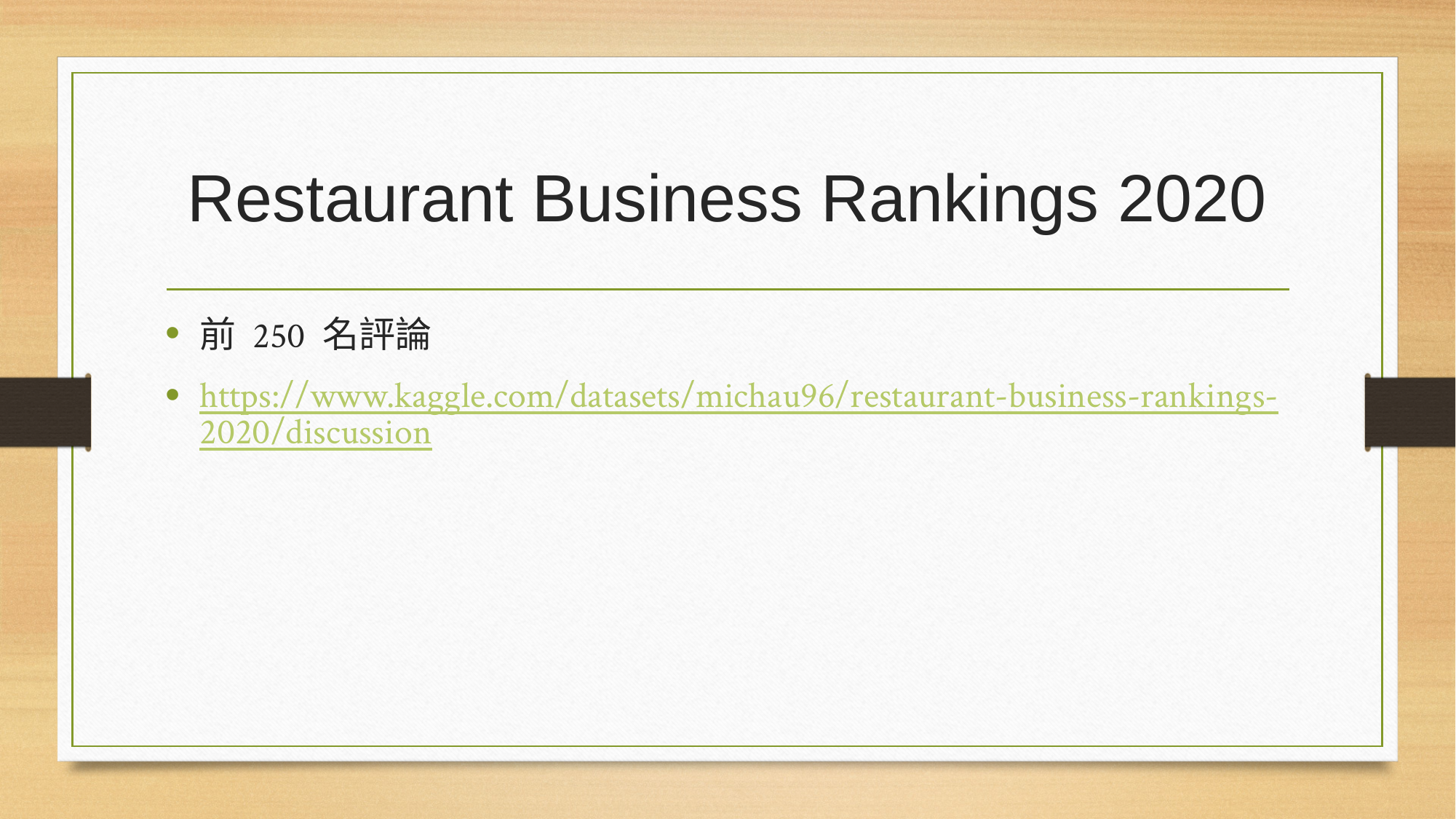

# Restaurant Business Rankings 2020
前 250 名評論
https://www.kaggle.com/datasets/michau96/restaurant-business-rankings-2020/discussion